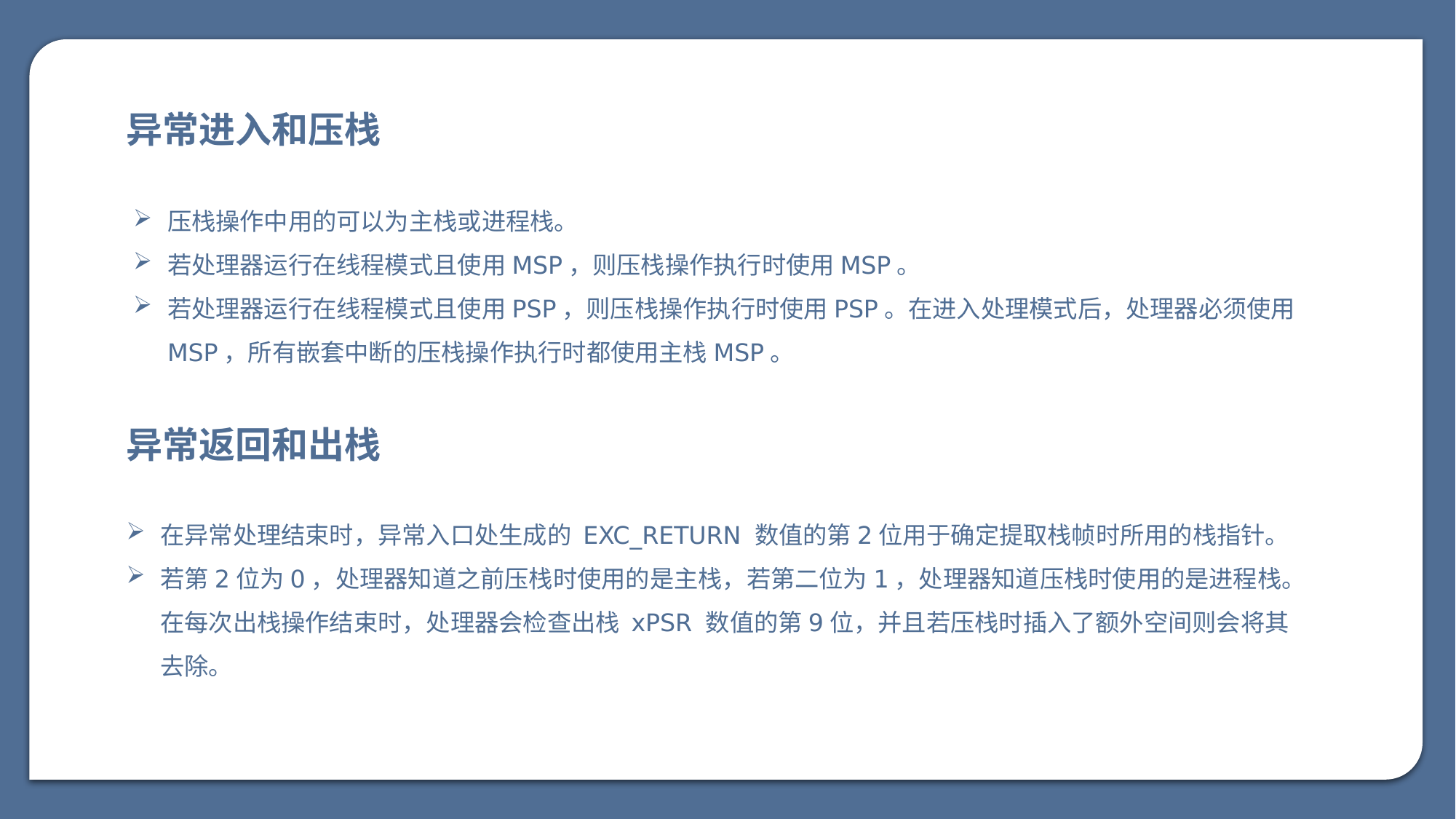

异常进入和压栈
压栈操作中用的可以为主栈或进程栈。
若处理器运行在线程模式且使用MSP，则压栈操作执行时使用MSP。
若处理器运行在线程模式且使用PSP，则压栈操作执行时使用PSP。在进入处理模式后，处理器必须使用MSP，所有嵌套中断的压栈操作执行时都使用主栈MSP。
异常返回和出栈
在异常处理结束时，异常入口处生成的 EXC_RETURN 数值的第2位用于确定提取栈帧时所用的栈指针。
若第2位为0，处理器知道之前压栈时使用的是主栈，若第二位为1，处理器知道压栈时使用的是进程栈。 在每次出栈操作结束时，处理器会检查出栈 xPSR 数值的第9位，并且若压栈时插入了额外空间则会将其去除。